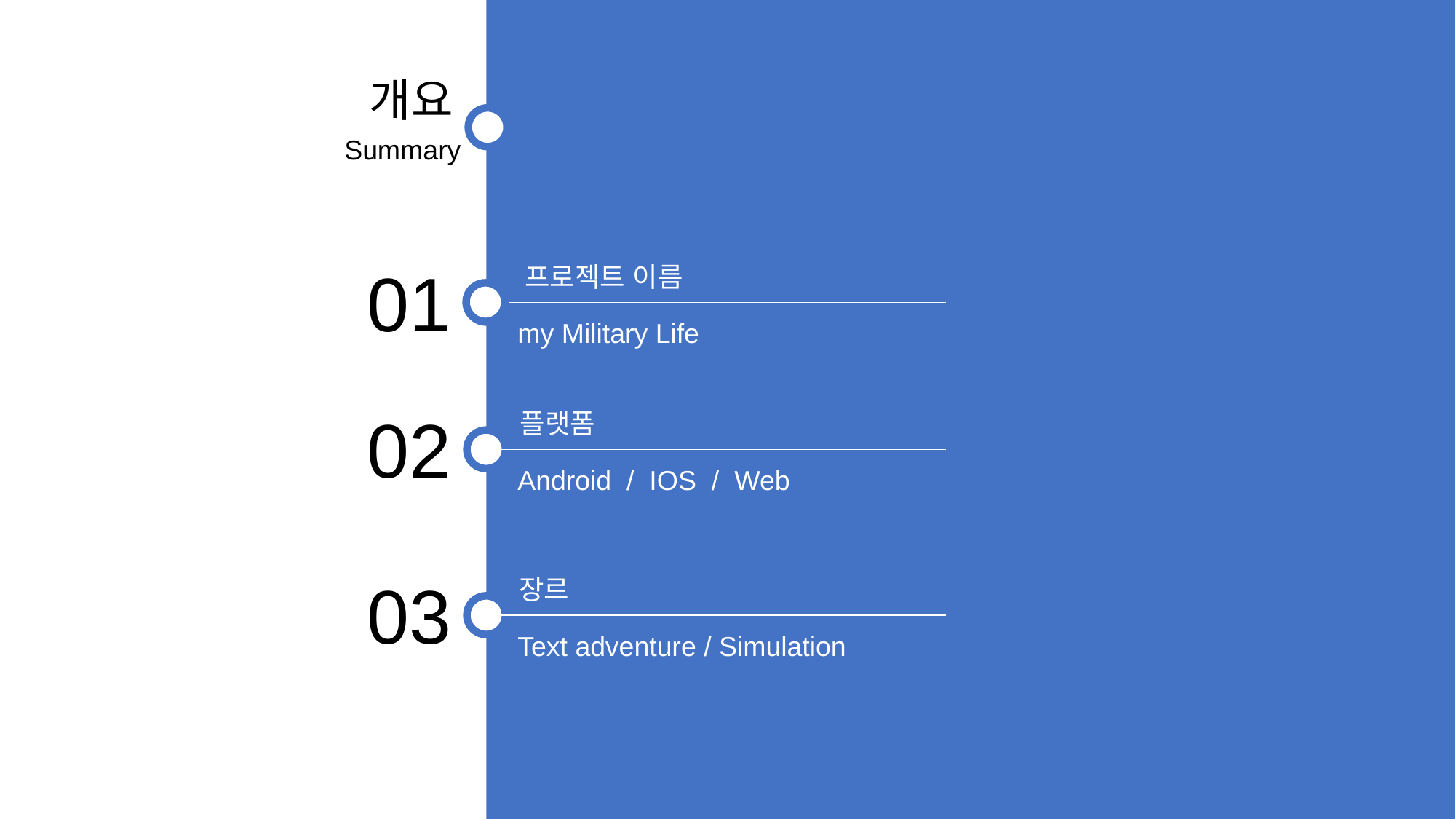

개요

Summary
01
프로젝트 이름

my Military Life
02
플랫폼

Android  /  IOS  /  Web
03
장르

Text adventure / Simulation